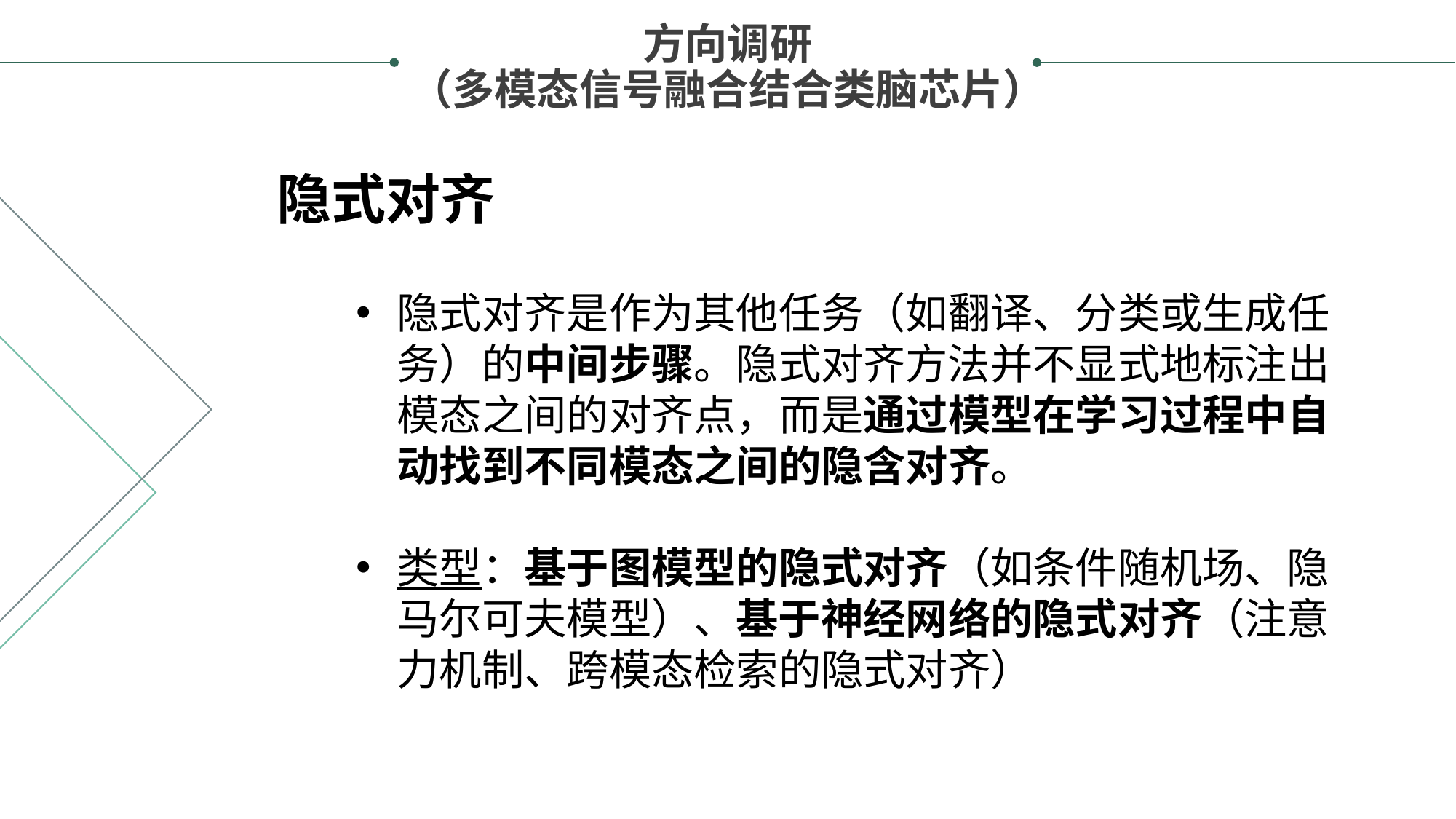

方向调研
（多模态信号融合结合类脑芯片）
隐式对齐

隐式对齐是作为其他任务（如翻译、分类或生成任务）的中间步骤。隐式对齐方法并不显式地标注出模态之间的对齐点，而是通过模型在学习过程中自动找到不同模态之间的隐含对齐。

类型：基于图模型的隐式对齐（如条件随机场、隐马尔可夫模型）、基于神经网络的隐式对齐（注意力机制、跨模态检索的隐式对齐）